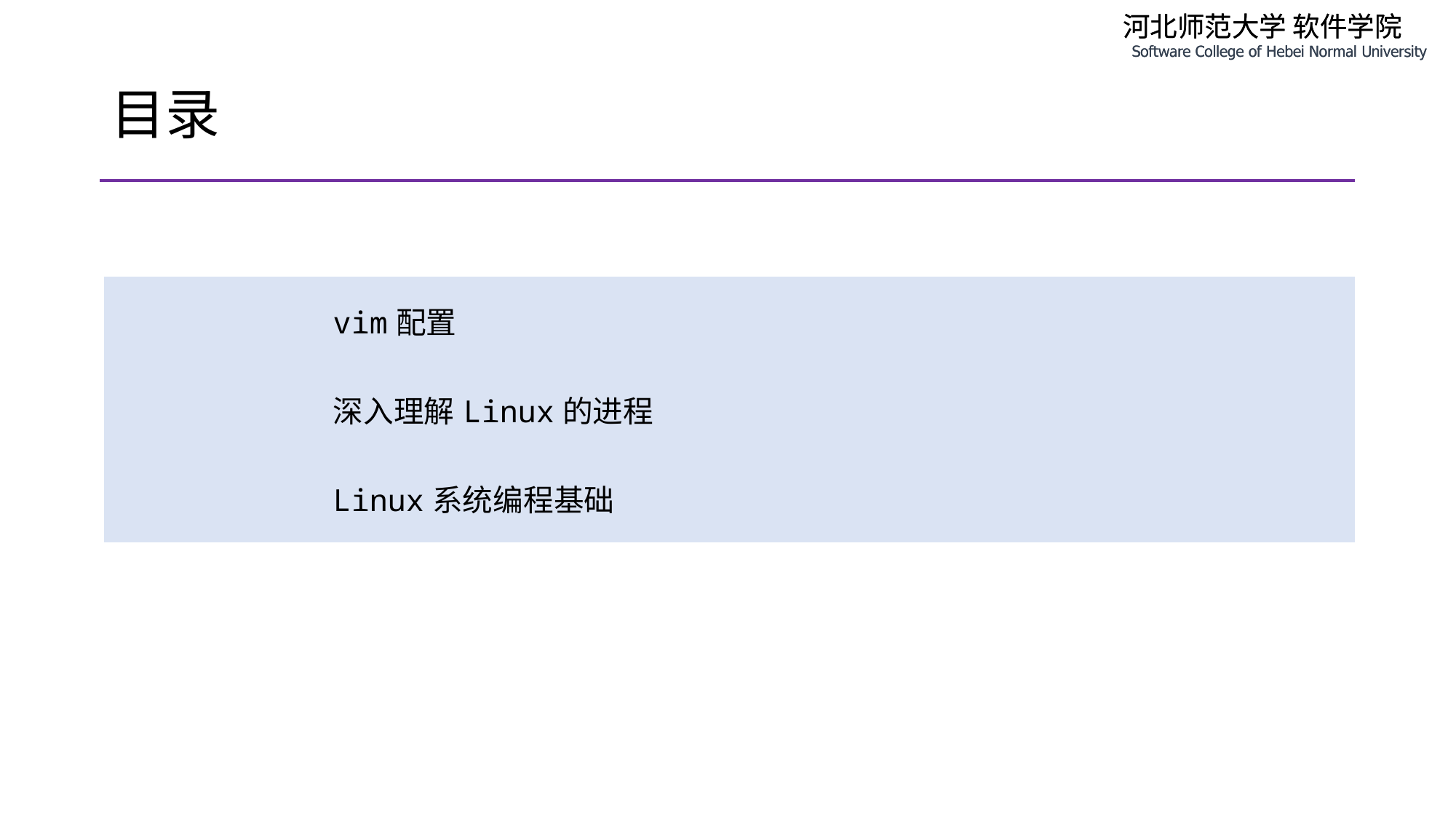

# 目录
| vim配置 |
| --- |
| 深入理解Linux的进程 |
| Linux系统编程基础 |